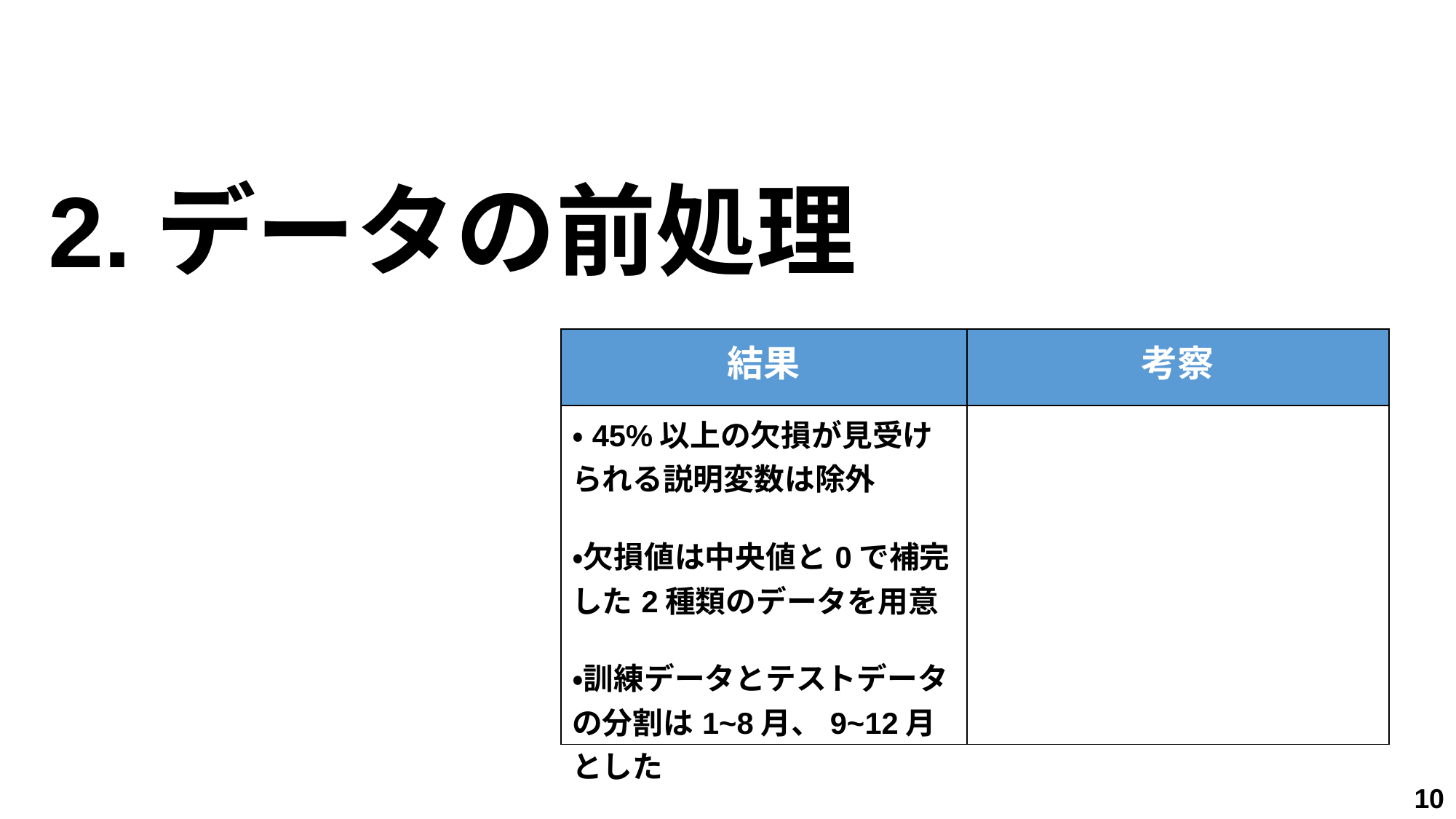

2.データの前処理
| 結果 | 考察 |
| --- | --- |
| ・45%以上の欠損が見受けられる説明変数は除外 ・欠損値は中央値と0で補完した2種類のデータを用意 ・訓練データとテストデータの分割は1~8月、9~12月とした |  |
10